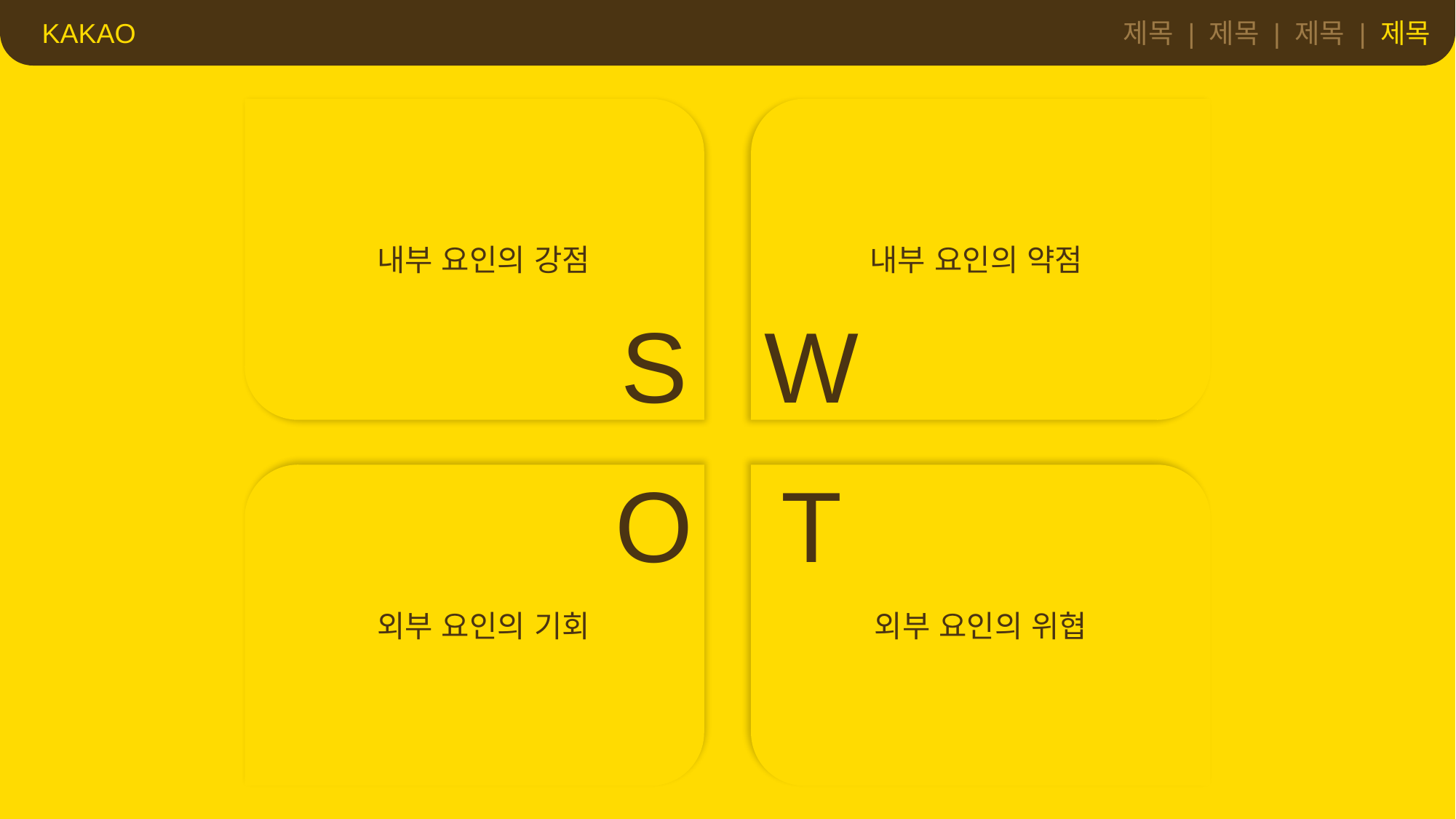

KAKAO
제목 | 제목 | 제목 | 제목

S
내부 요인의 강점

W
내부 요인의 약점
O

외부 요인의 기회

T
외부 요인의 위협